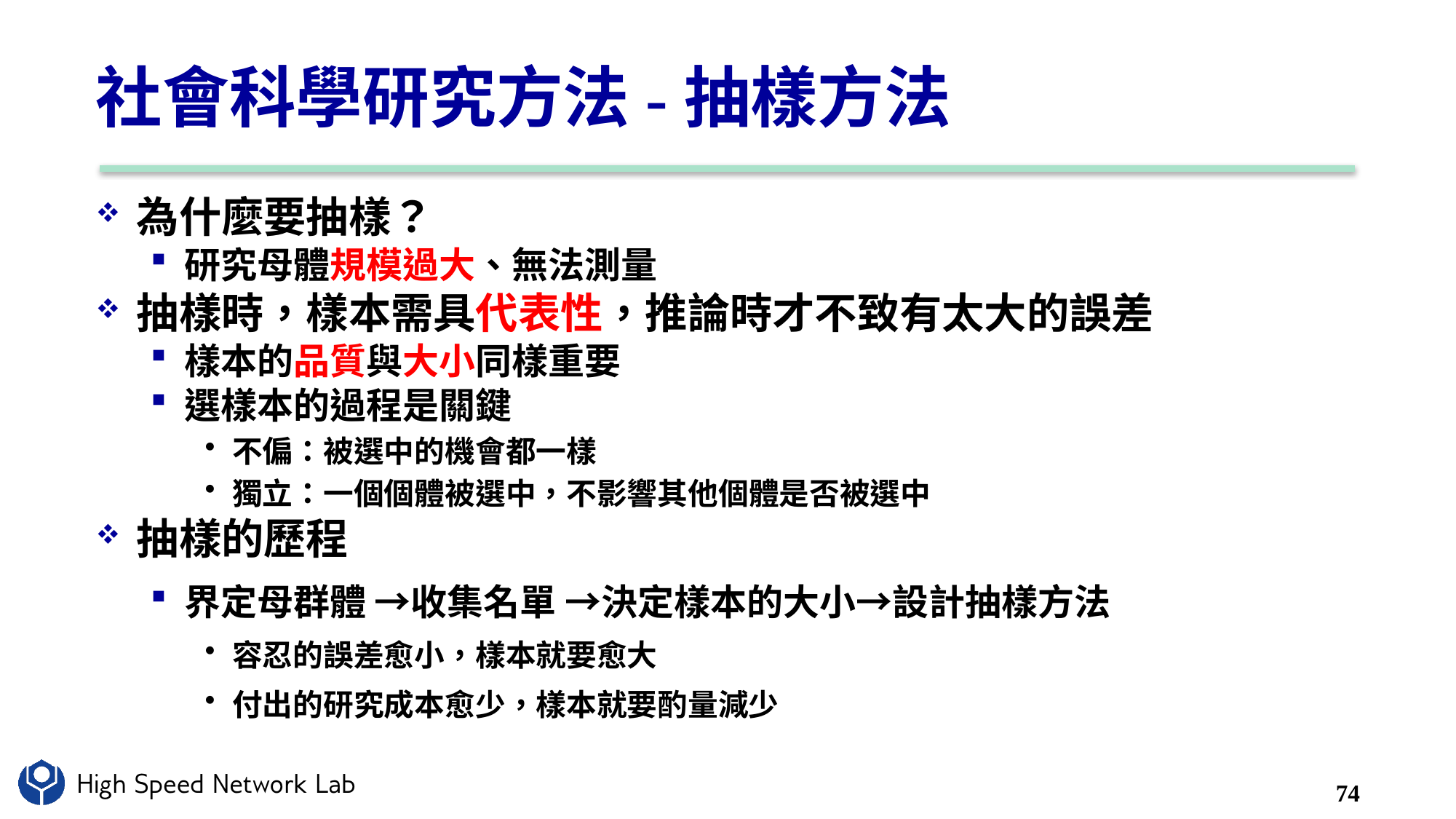

# 社會科學研究方法-抽樣方法
為什麼要抽樣？
研究母體規模過大、無法測量
抽樣時，樣本需具代表性，推論時才不致有太大的誤差
樣本的品質與大小同樣重要
選樣本的過程是關鍵
不偏：被選中的機會都一樣
獨立：一個個體被選中，不影響其他個體是否被選中
抽樣的歷程
界定母群體 →收集名單 →決定樣本的大小→設計抽樣方法
容忍的誤差愈小，樣本就要愈大
付出的研究成本愈少，樣本就要酌量減少

74